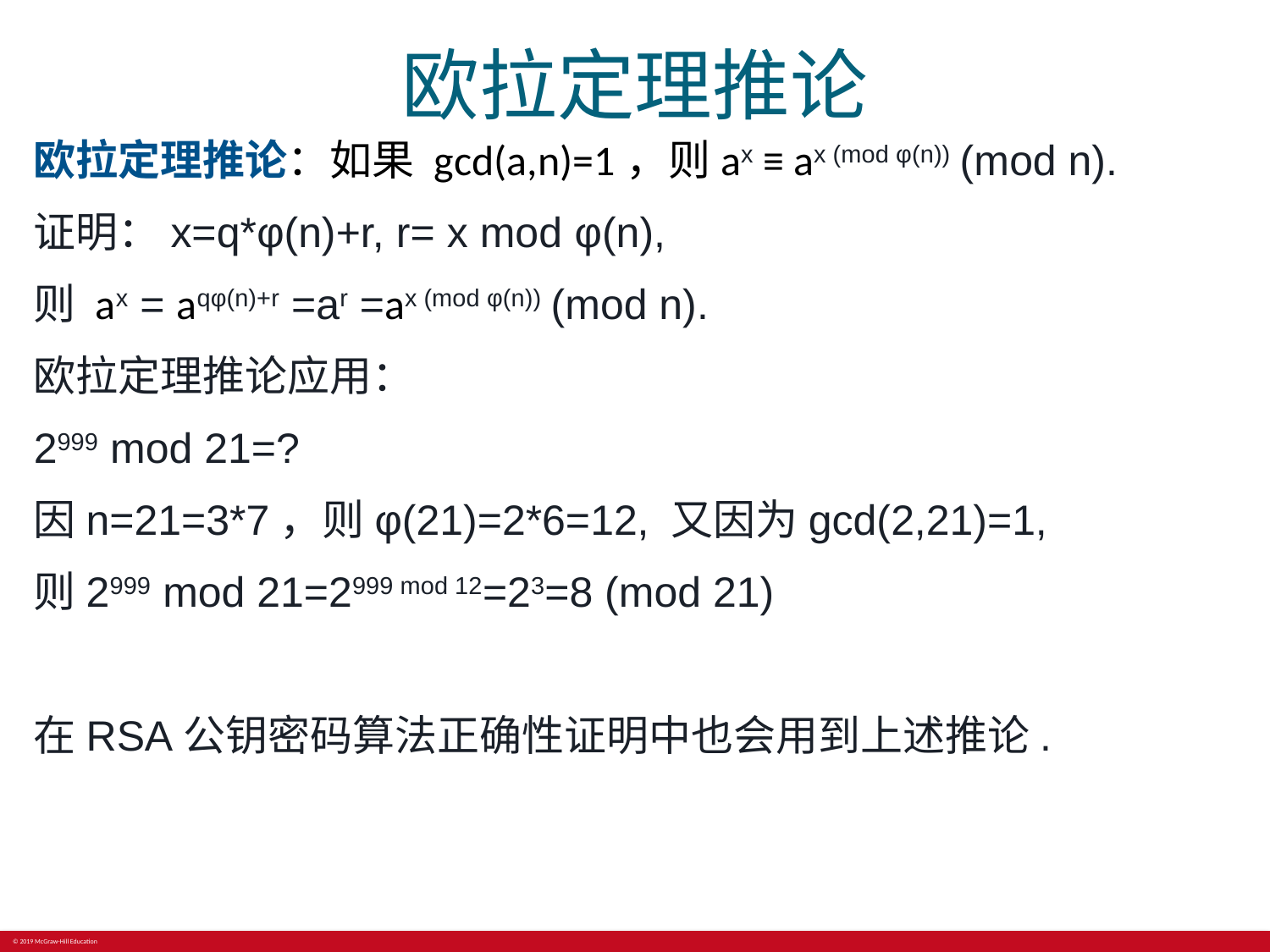

# 欧拉定理推论
欧拉定理推论：如果 gcd(a,n)=1，则ax ≡ ax (mod φ(n)) (mod n).
证明：x=q*φ(n)+r, r= x mod φ(n),
则 ax = aqφ(n)+r =ar =ax (mod φ(n)) (mod n).
欧拉定理推论应用：
2999 mod 21=?
因n=21=3*7，则φ(21)=2*6=12, 又因为gcd(2,21)=1,
则2999 mod 21=2999 mod 12=23=8 (mod 21)

在RSA公钥密码算法正确性证明中也会用到上述推论.